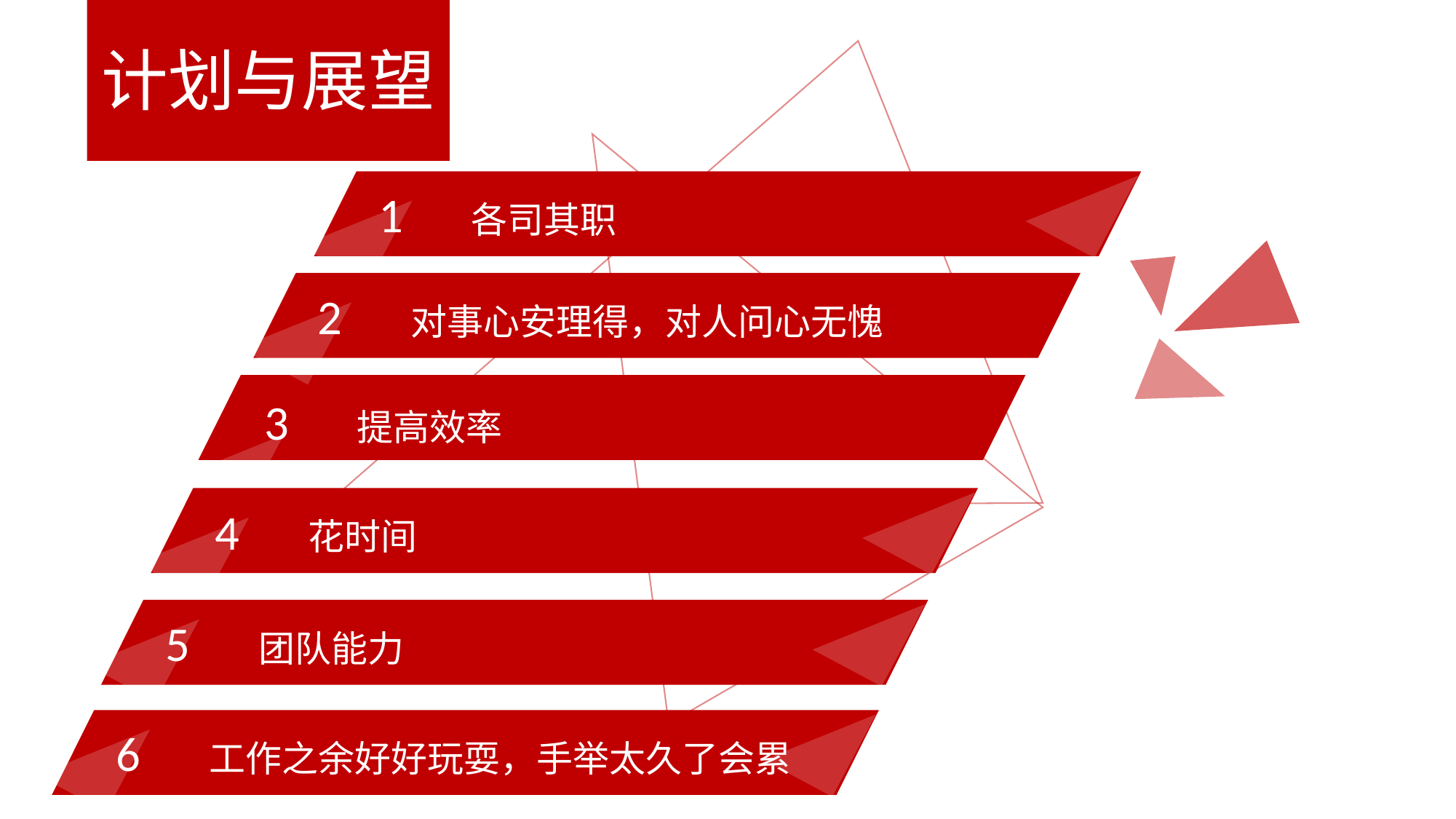

计划与展望

1

各司其职

2

对事心安理得，对人问心无愧

3
提高效率

4

花时间

5
团队能力

6
工作之余好好玩耍，手举太久了会累